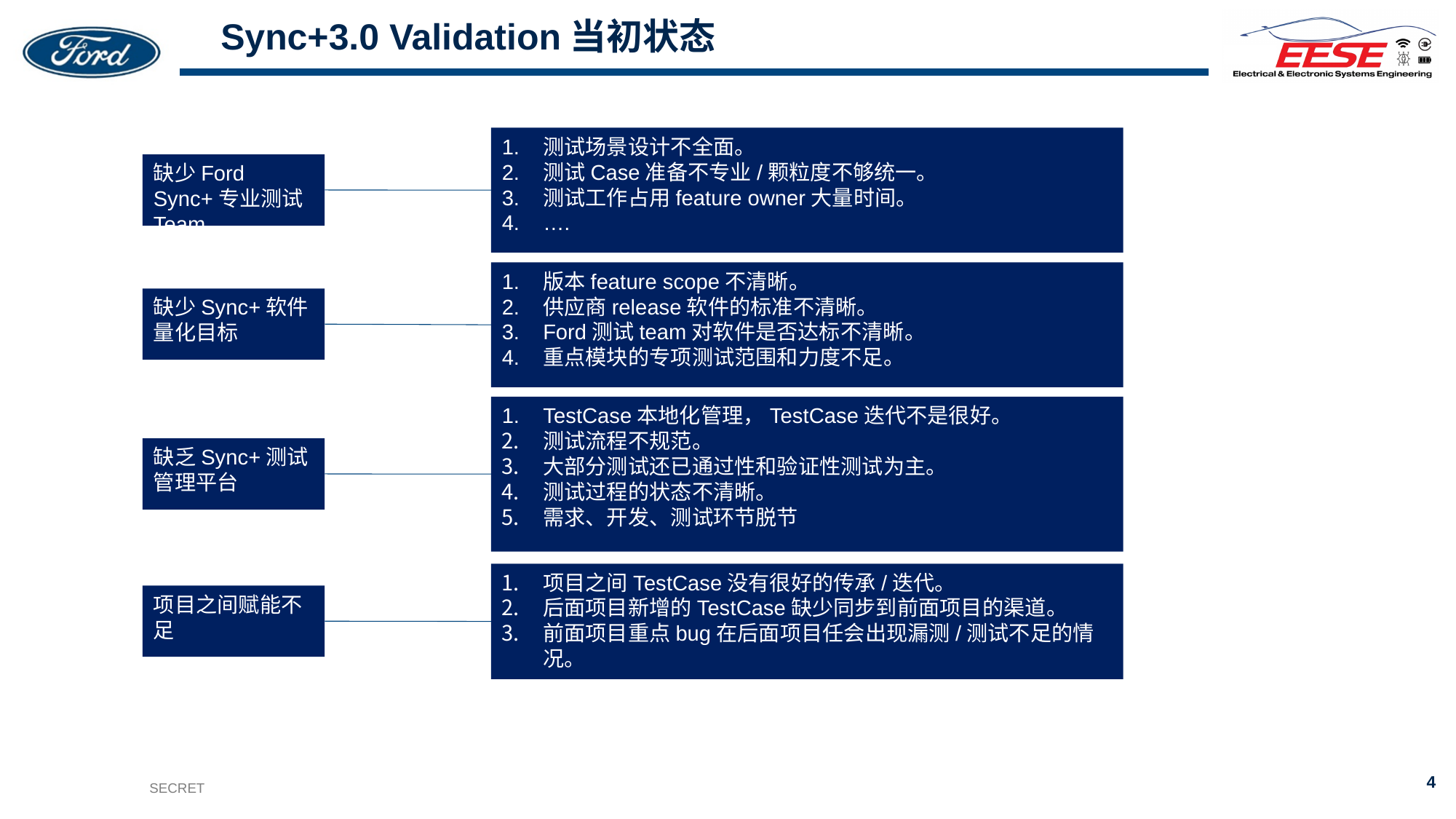

# Sync+3.0 Validation当初状态
测试场景设计不全面。
测试Case准备不专业/颗粒度不够统一。
测试工作占用feature owner大量时间。
….

缺少Ford Sync+专业测试Team
版本feature scope不清晰。
供应商release软件的标准不清晰。
Ford测试team对软件是否达标不清晰。
重点模块的专项测试范围和力度不足。

缺少Sync+软件量化目标
TestCase本地化管理，TestCase迭代不是很好。
测试流程不规范。
大部分测试还已通过性和验证性测试为主。
测试过程的状态不清晰。
需求、开发、测试环节脱节
缺乏Sync+测试管理平台
项目之间TestCase没有很好的传承/迭代。
后面项目新增的TestCase缺少同步到前面项目的渠道。
前面项目重点bug在后面项目任会出现漏测/测试不足的情况。
项目之间赋能不足